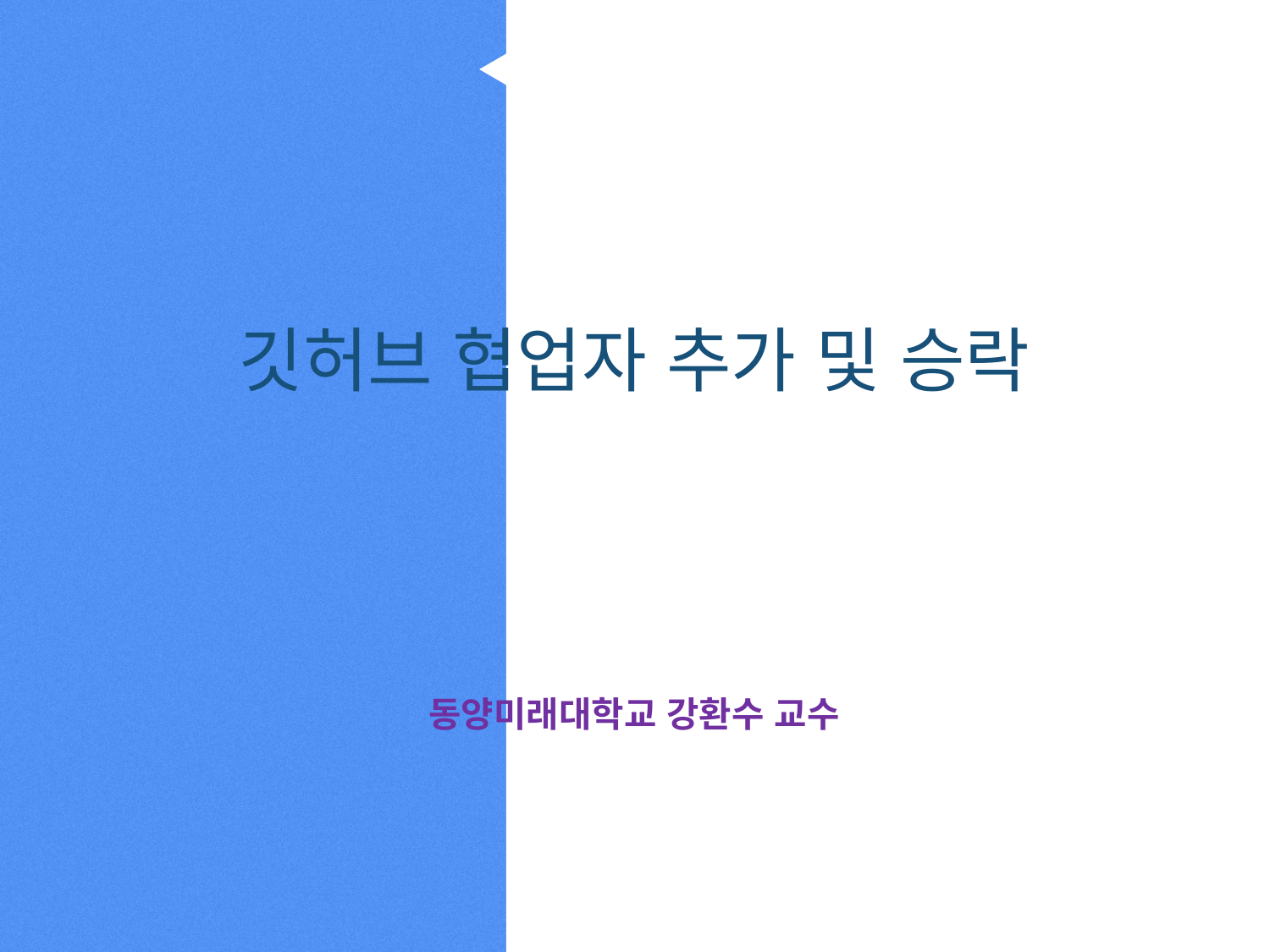

깃허브 협업자 추가 및 승락
동양미래대학교 강환수 교수